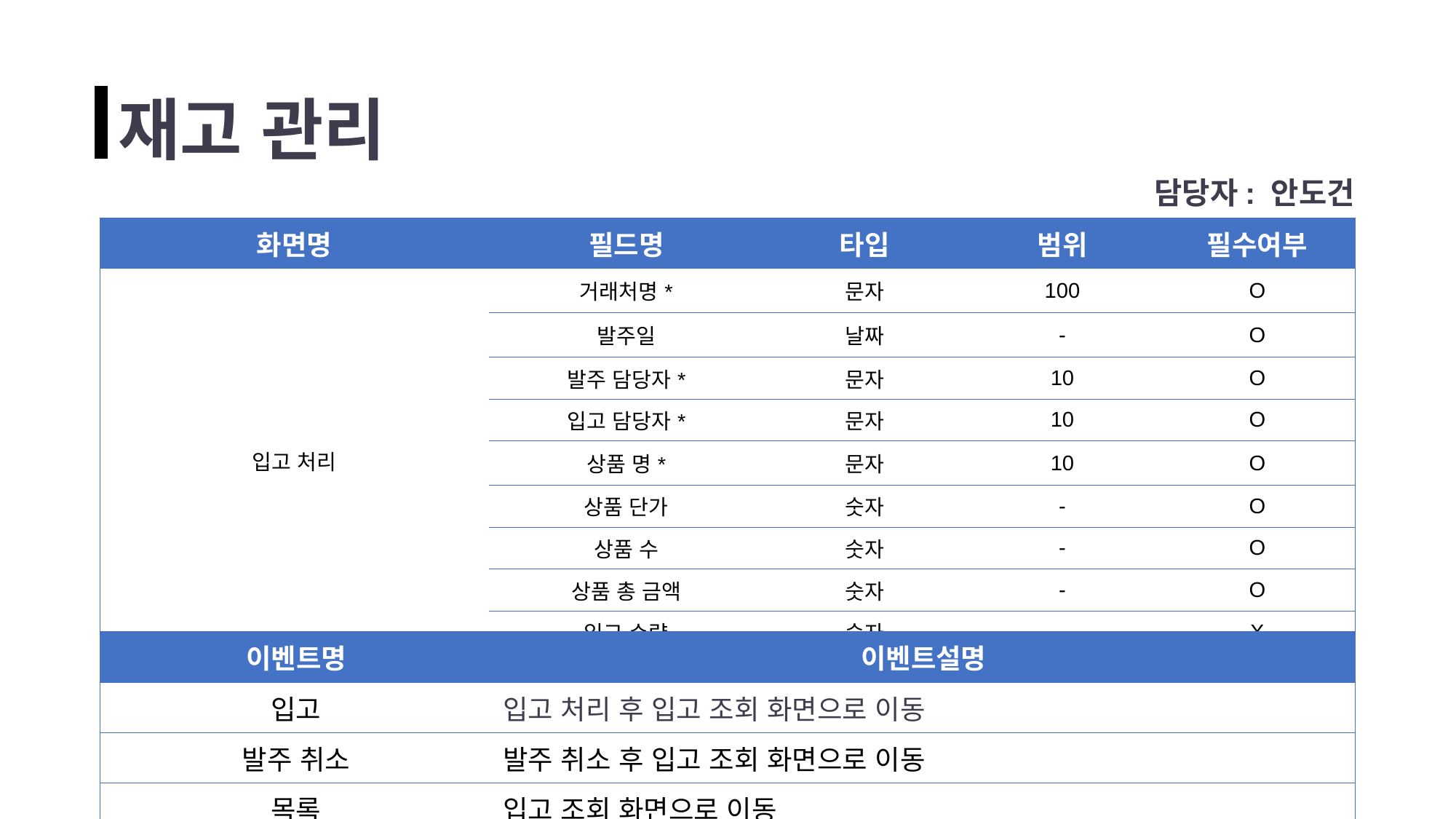

재고 관리

담당자: 안도건
| 화면명 | 필드명 | 타입 | 범위 | 필수여부 |
| --- | --- | --- | --- | --- |
| 입고 처리 | 거래처명\* | 문자 | 100 | O |
|  | 발주일 | 날짜 | - | O |
|  | 발주 담당자\* | 문자 | 10 | O |
|  | 입고 담당자\* | 문자 | 10 | O |
|  | 상품 명\* | 문자 | 10 | O |
|  | 상품 단가 | 숫자 | - | O |
|  | 상품 수 | 숫자 | - | O |
|  | 상품 총 금액 | 숫자 | - | O |
|  | 입고 수량 | 숫자 | - | X |
| 이벤트명 | 이벤트설명 |
| --- | --- |
| 입고 | 입고 처리 후 입고 조회 화면으로 이동 |
| 발주 취소 | 발주 취소 후 입고 조회 화면으로 이동 |
| 목록 | 입고 조회 화면으로 이동 |